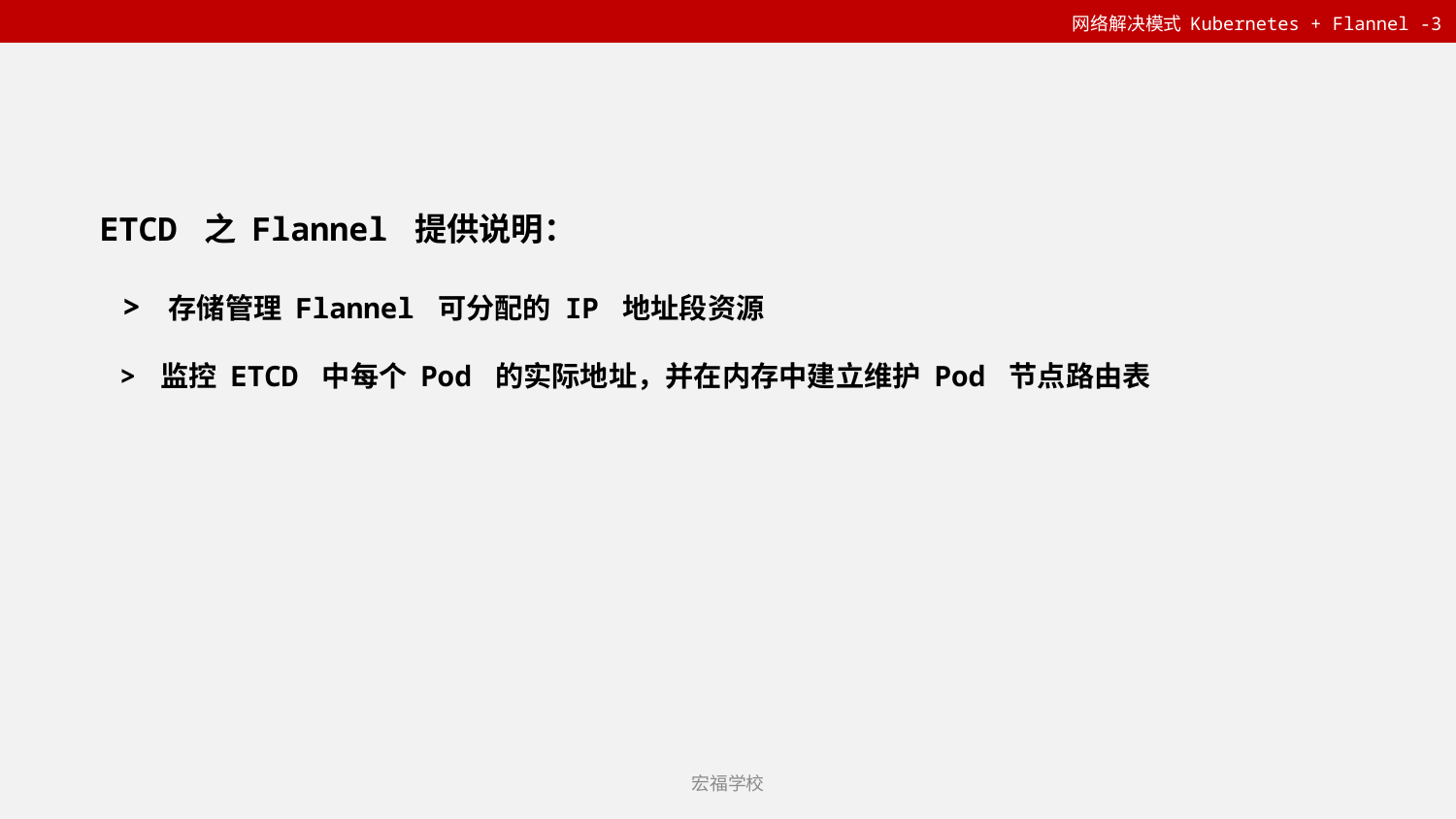

网络解决模式 Kubernetes + Flannel -3
ETCD 之 Flannel 提供说明：
  > 存储管理 Flannel 可分配的 IP 地址段资源
  > 监控 ETCD 中每个 Pod 的实际地址，并在内存中建立维护 Pod 节点路由表
17
宏福学校